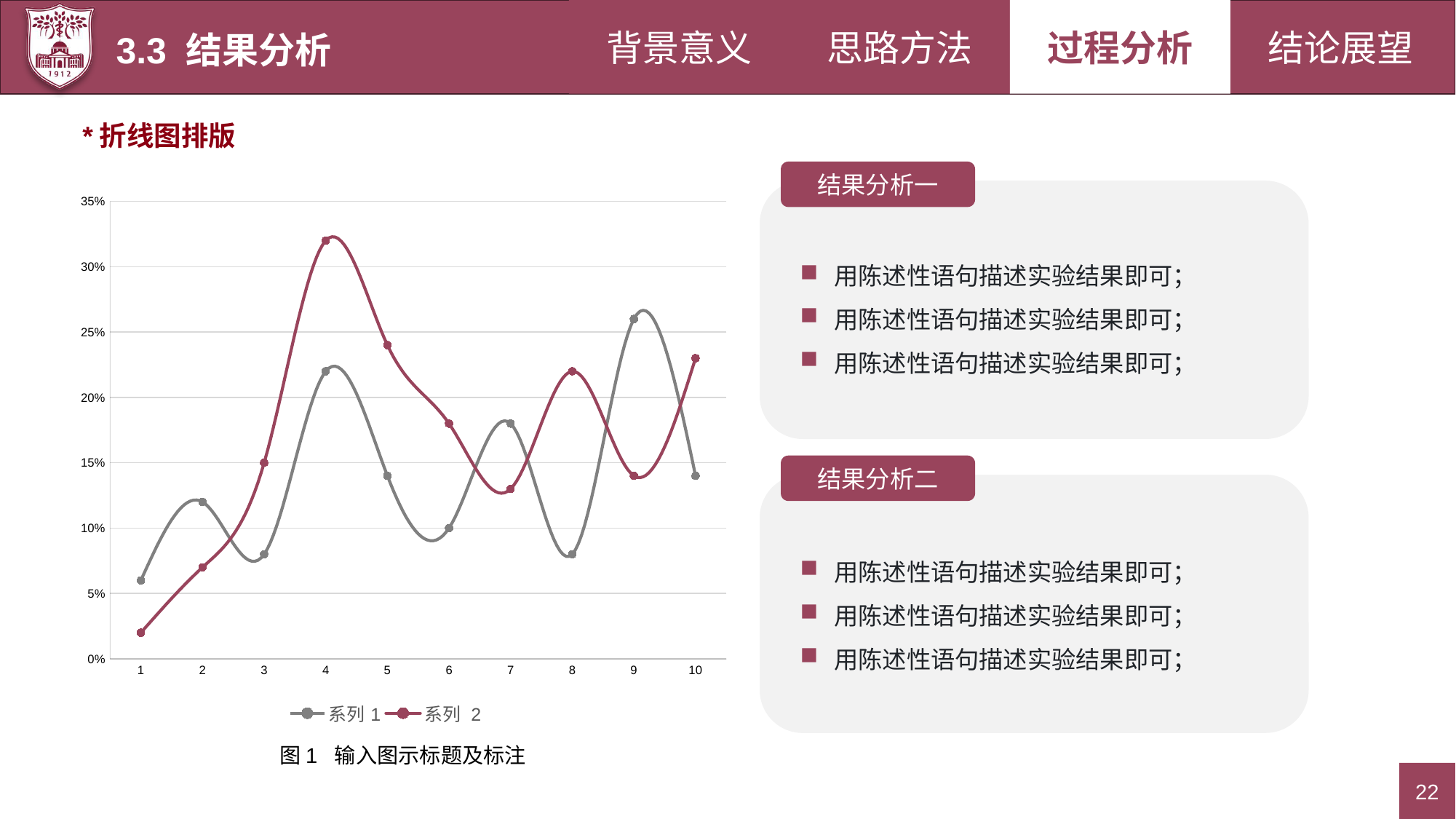

背景意义
过程分析
结论展望
思路方法
3.3 结果分析
*折线图排版
结果分析一

### Chart

| Category | 系列1 | 系列 2 |
|---|---|---|
| 1 | 0.06 | 0.02 |
| 2 | 0.12 | 0.07 |
| 3 | 0.08 | 0.15 |
| 4 | 0.22 | 0.32 |
| 5 | 0.14 | 0.24 |
| 6 | 0.1 | 0.18 |
| 7 | 0.18 | 0.13 |
| 8 | 0.08 | 0.22 |
| 9 | 0.26 | 0.14 |
| 10 | 0.14 | 0.23 |
用陈述性语句描述实验结果即可；
用陈述性语句描述实验结果即可；
用陈述性语句描述实验结果即可；
结果分析二

用陈述性语句描述实验结果即可；
用陈述性语句描述实验结果即可；
用陈述性语句描述实验结果即可；
图1  输入图示标题及标注